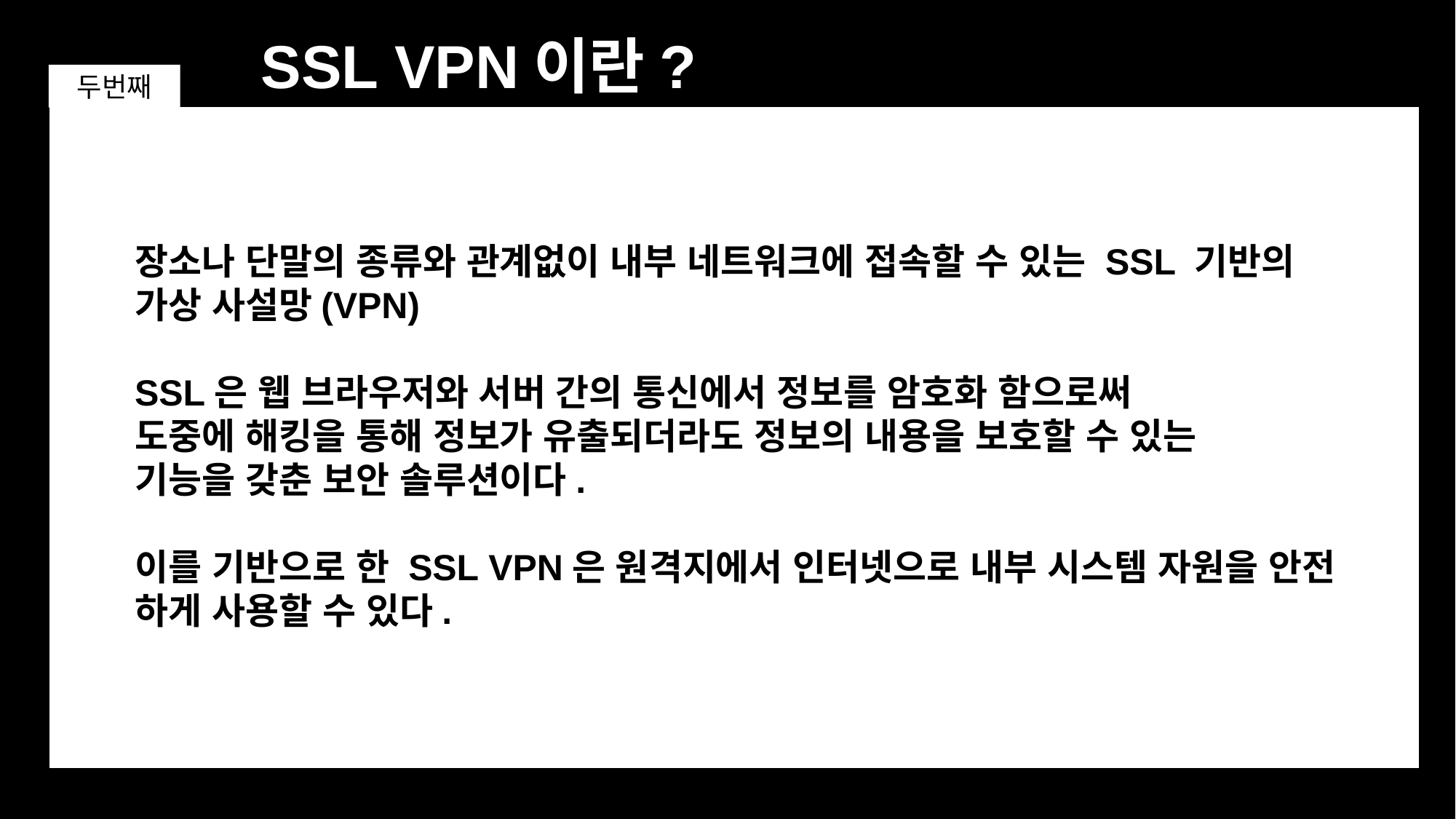

SSL VPN이란?
두번째

장소나 단말의 종류와 관계없이 내부 네트워크에 접속할 수 있는 SSL 기반의
가상 사설망(VPN)

SSL은 웹 브라우저와 서버 간의 통신에서 정보를 암호화 함으로써
도중에 해킹을 통해 정보가 유출되더라도 정보의 내용을 보호할 수 있는
기능을 갖춘 보안 솔루션이다.

이를 기반으로 한 SSL VPN은 원격지에서 인터넷으로 내부 시스템 자원을 안전
하게 사용할 수 있다.